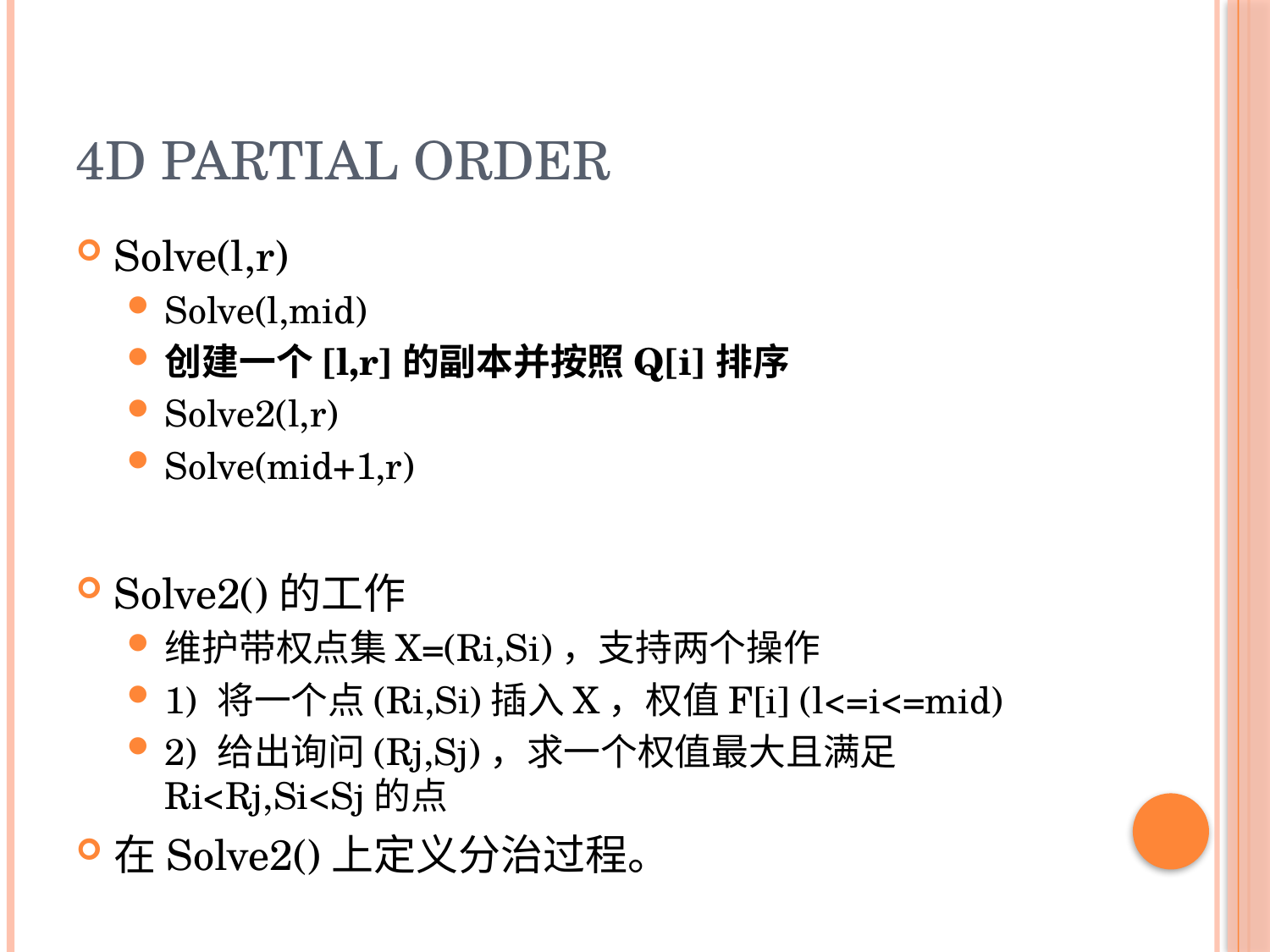

# 4D Partial Order
Solve(l,r)
Solve(l,mid)
创建一个[l,r]的副本并按照Q[i]排序
Solve2(l,r)
Solve(mid+1,r)

Solve2()的工作
维护带权点集X=(Ri,Si)，支持两个操作
1) 将一个点(Ri,Si)插入X，权值F[i] (l<=i<=mid)
2) 给出询问(Rj,Sj)，求一个权值最大且满足Ri<Rj,Si<Sj的点
在Solve2()上定义分治过程。